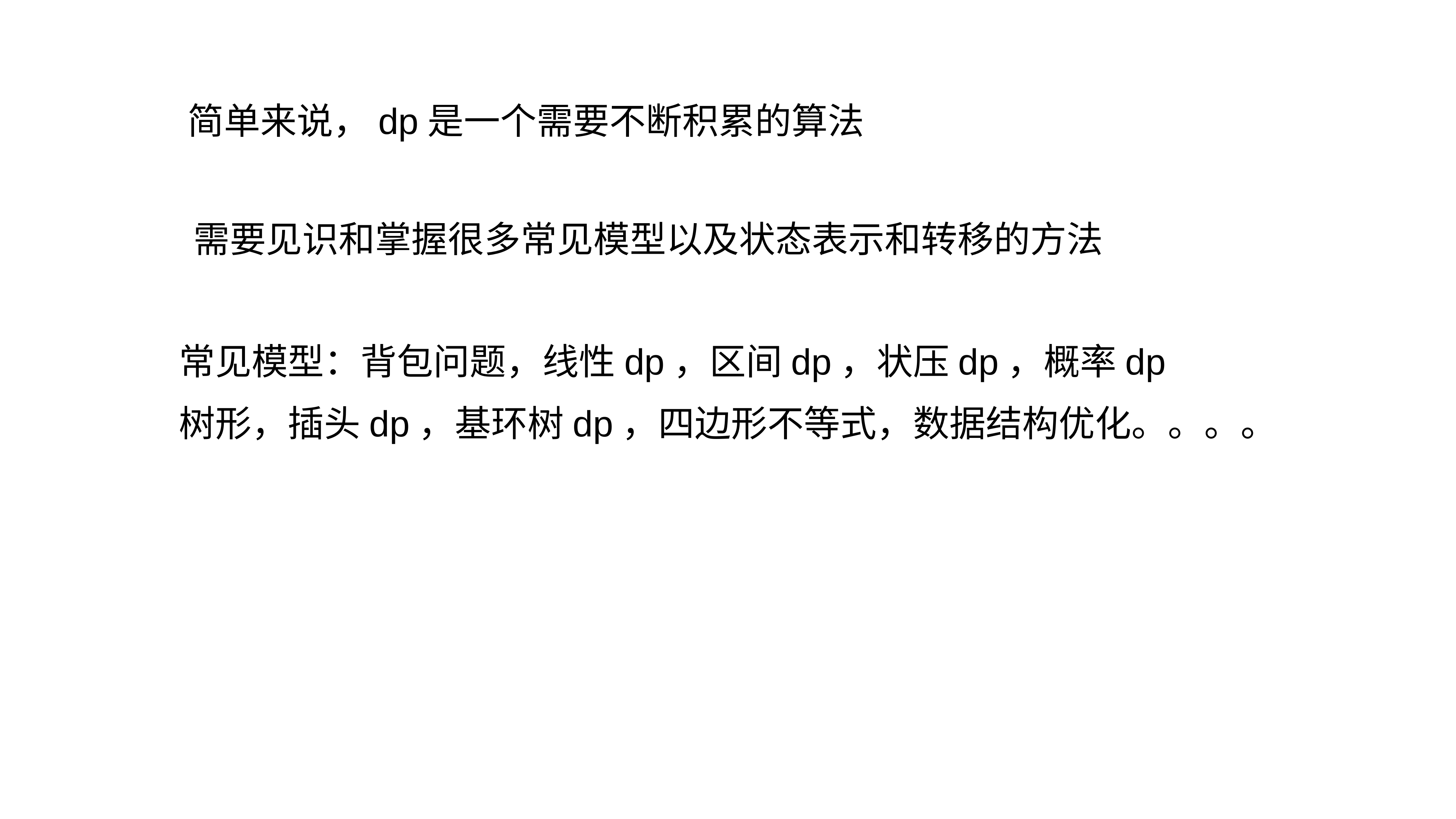

简单来说，dp是一个需要不断积累的算法
需要见识和掌握很多常见模型以及状态表示和转移的方法
常见模型：背包问题，线性dp，区间dp，状压dp，概率dp
树形，插头dp，基环树dp，四边形不等式，数据结构优化。。。。